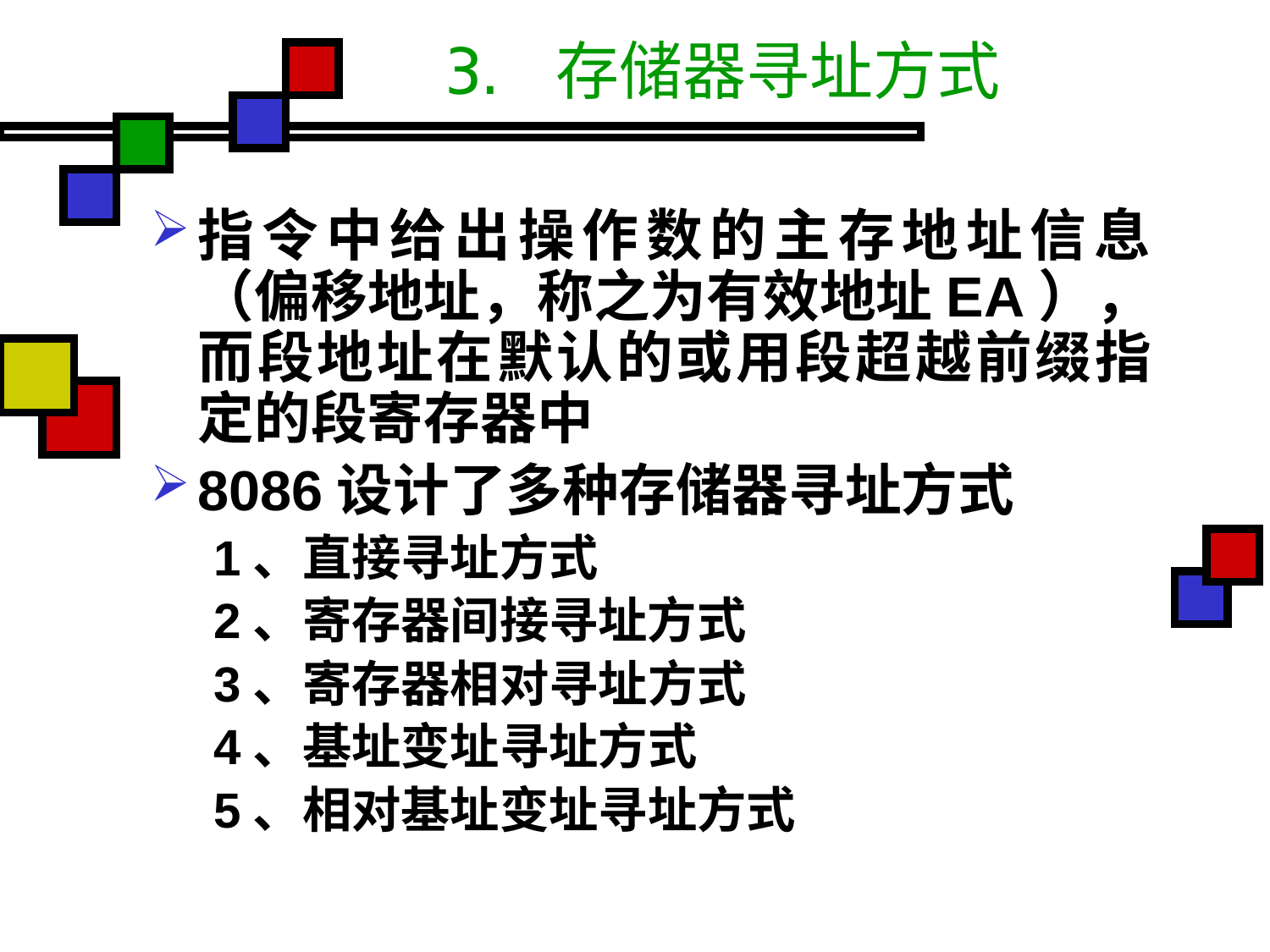

# 3.  存储器寻址方式
指令中给出操作数的主存地址信息（偏移地址，称之为有效地址EA），而段地址在默认的或用段超越前缀指定的段寄存器中
8086设计了多种存储器寻址方式
1、直接寻址方式
2、寄存器间接寻址方式
3、寄存器相对寻址方式
4、基址变址寻址方式
5、相对基址变址寻址方式